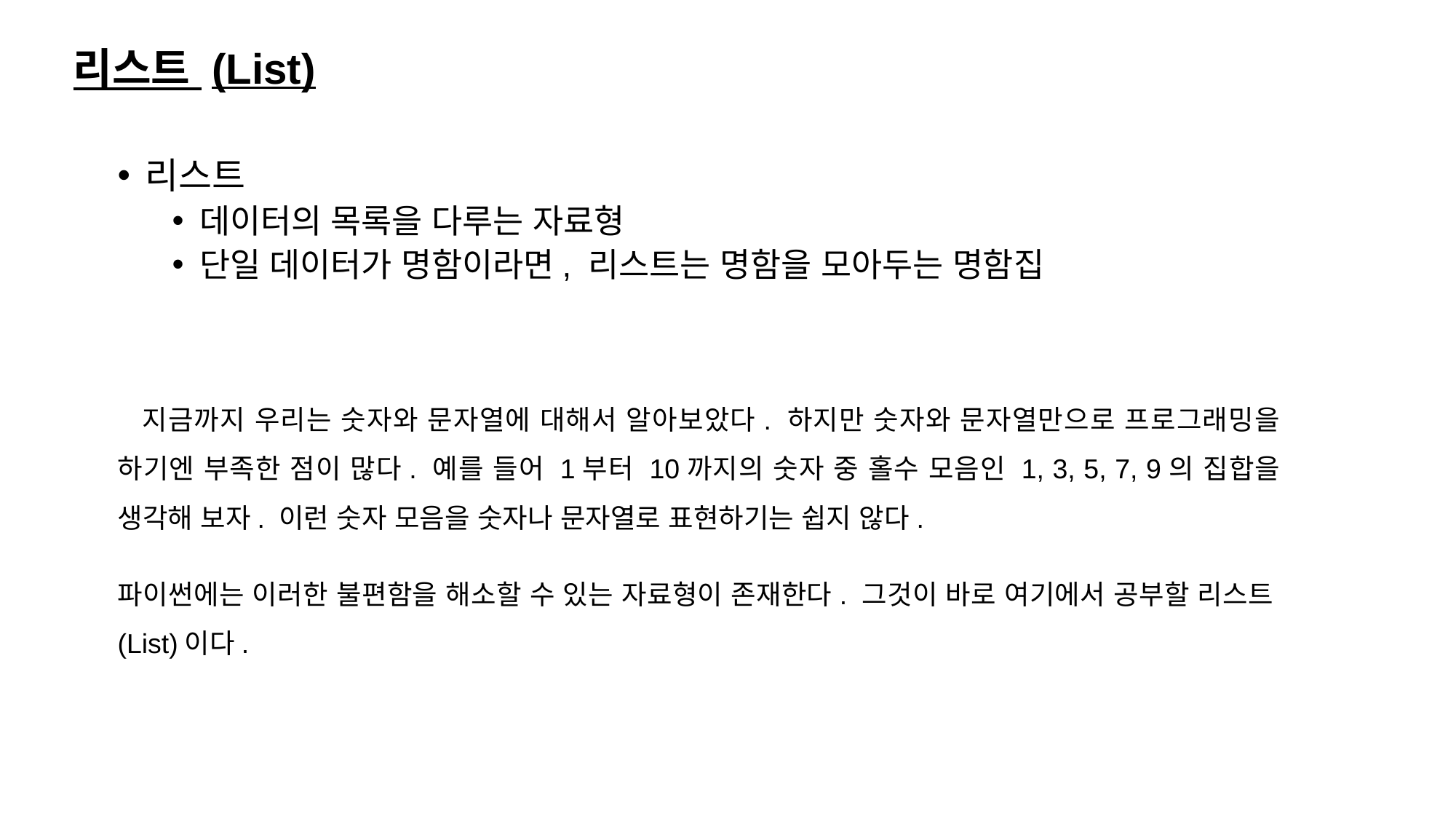

# 리스트 (List)
리스트
데이터의 목록을 다루는 자료형
단일 데이터가 명함이라면, 리스트는 명함을 모아두는 명함집

  지금까지 우리는 숫자와 문자열에 대해서 알아보았다. 하지만 숫자와 문자열만으로 프로그래밍을 하기엔 부족한 점이 많다. 예를 들어 1부터 10까지의 숫자 중 홀수 모음인 1, 3, 5, 7, 9의 집합을 생각해 보자. 이런 숫자 모음을 숫자나 문자열로 표현하기는 쉽지 않다.
파이썬에는 이러한 불편함을 해소할 수 있는 자료형이 존재한다. 그것이 바로 여기에서 공부할 리스트(List)이다.